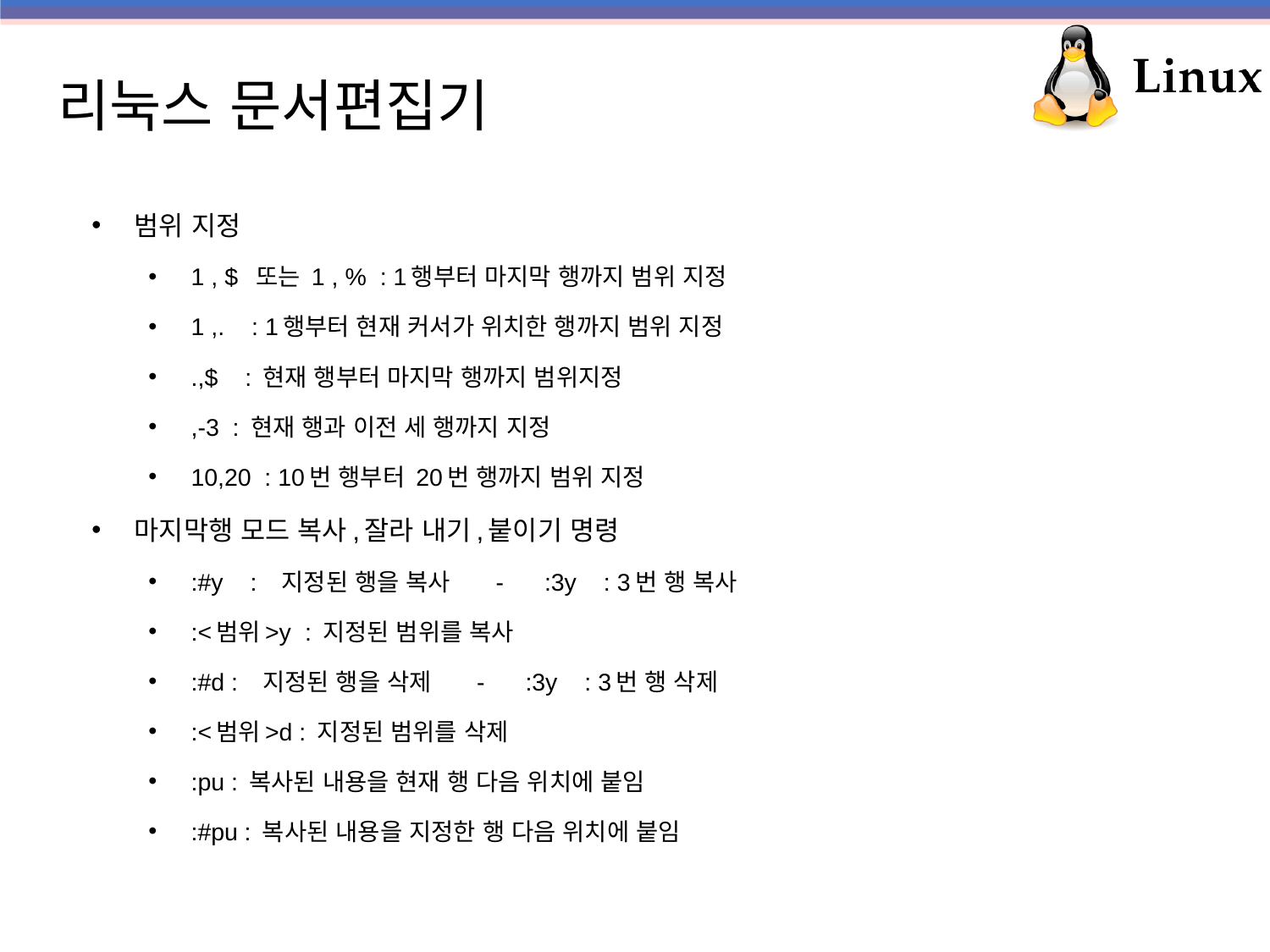

# 리눅스 문서편집기
범위 지정
1 , $  또는 1 , %  : 1행부터 마지막 행까지 범위 지정
1 ,.    : 1행부터 현재 커서가 위치한 행까지 범위 지정
.,$    : 현재 행부터 마지막 행까지 범위지정
,-3  : 현재 행과 이전 세 행까지 지정
10,20  : 10번 행부터 20번 행까지 범위 지정
마지막행 모드 복사,잘라 내기,붙이기 명령
:#y    :   지정된 행을 복사      -      :3y    : 3번 행 복사
:<범위>y  : 지정된 범위를 복사
:#d :   지정된 행을 삭제      -      :3y    : 3번 행 삭제
:<범위>d : 지정된 범위를 삭제
:pu : 복사된 내용을 현재 행 다음 위치에 붙임
:#pu : 복사된 내용을 지정한 행 다음 위치에 붙임